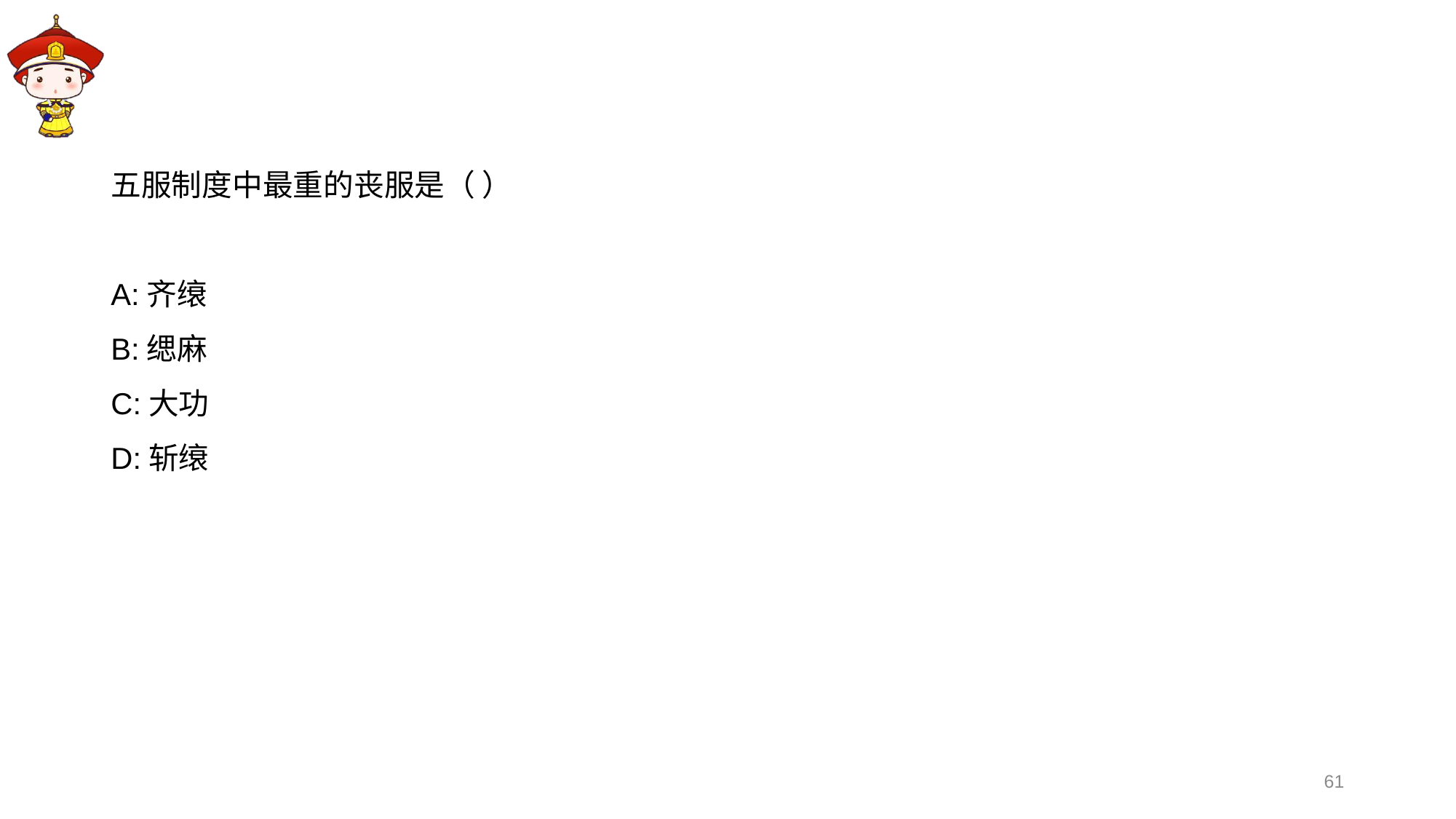

#
五服制度中最重的丧服是（ ）

A:齐缞
B:缌麻
C:大功
D:斩缞

61